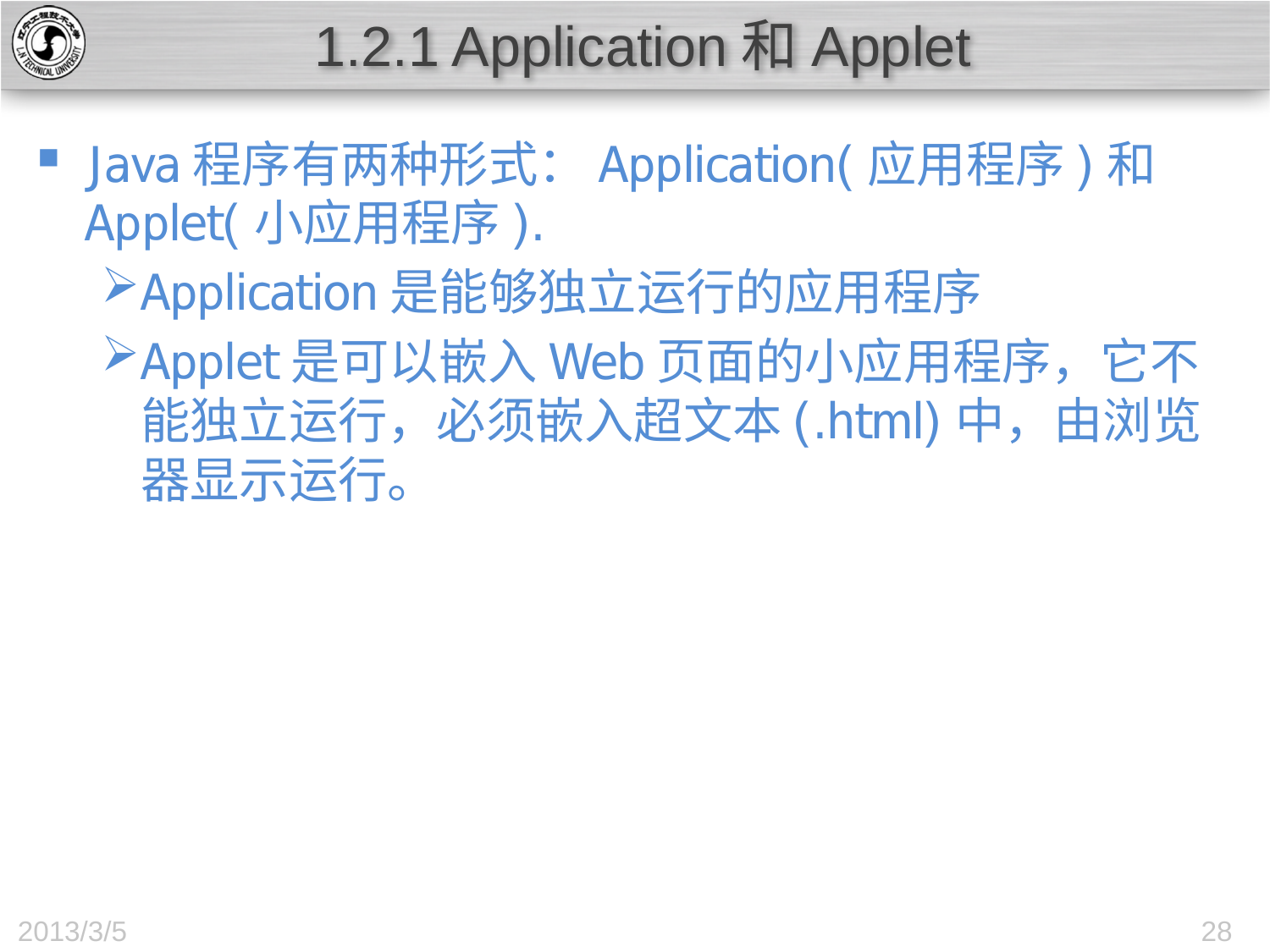

# 1.2.1 Application和Applet
Java程序有两种形式：Application(应用程序)和Applet(小应用程序).
Application是能够独立运行的应用程序
Applet是可以嵌入Web页面的小应用程序，它不能独立运行，必须嵌入超文本(.html)中，由浏览器显示运行。

2013/3/5
28